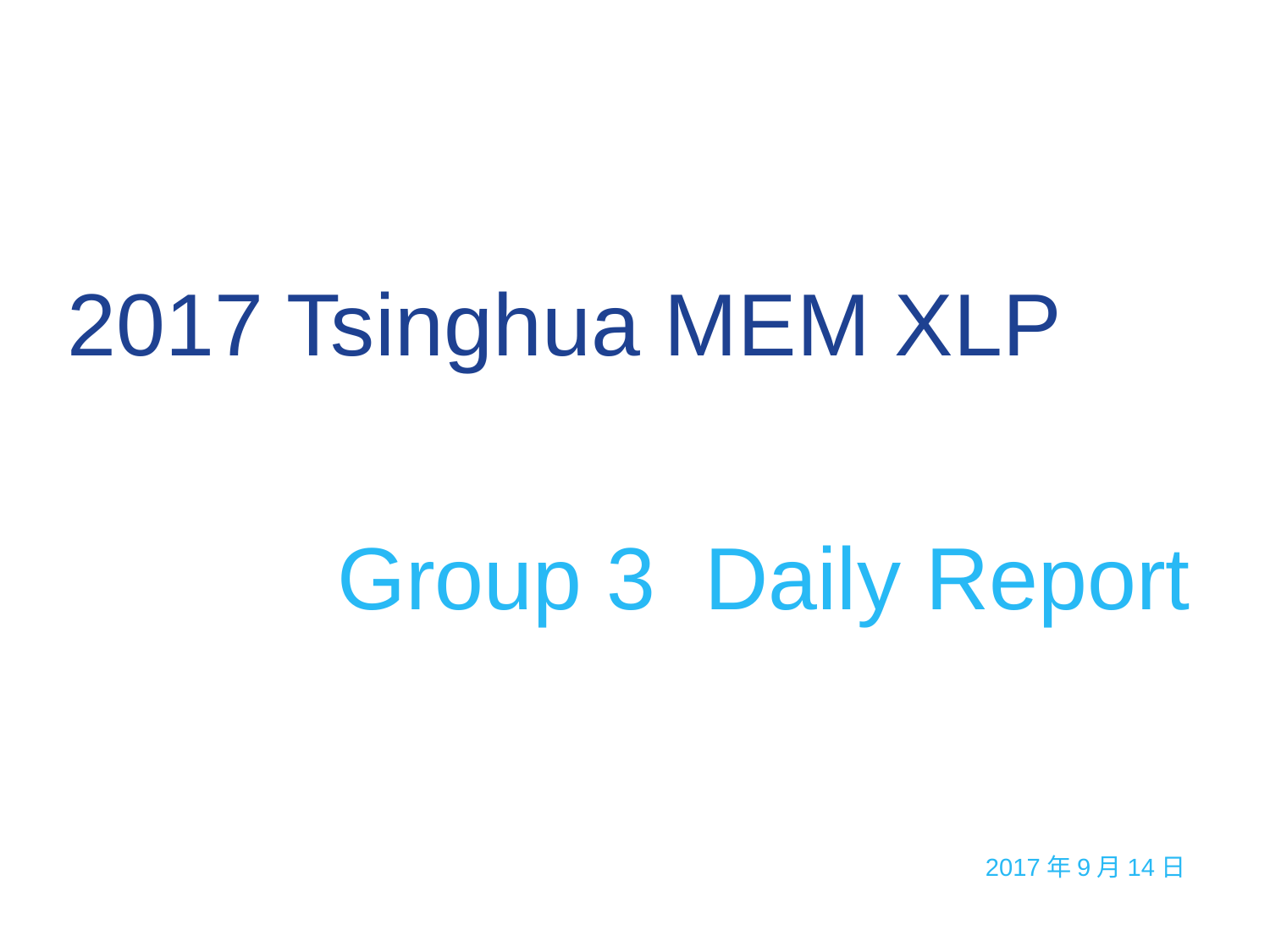

# 2017 Tsinghua MEM XLP
Group 3  Daily Report
2017年9月14日